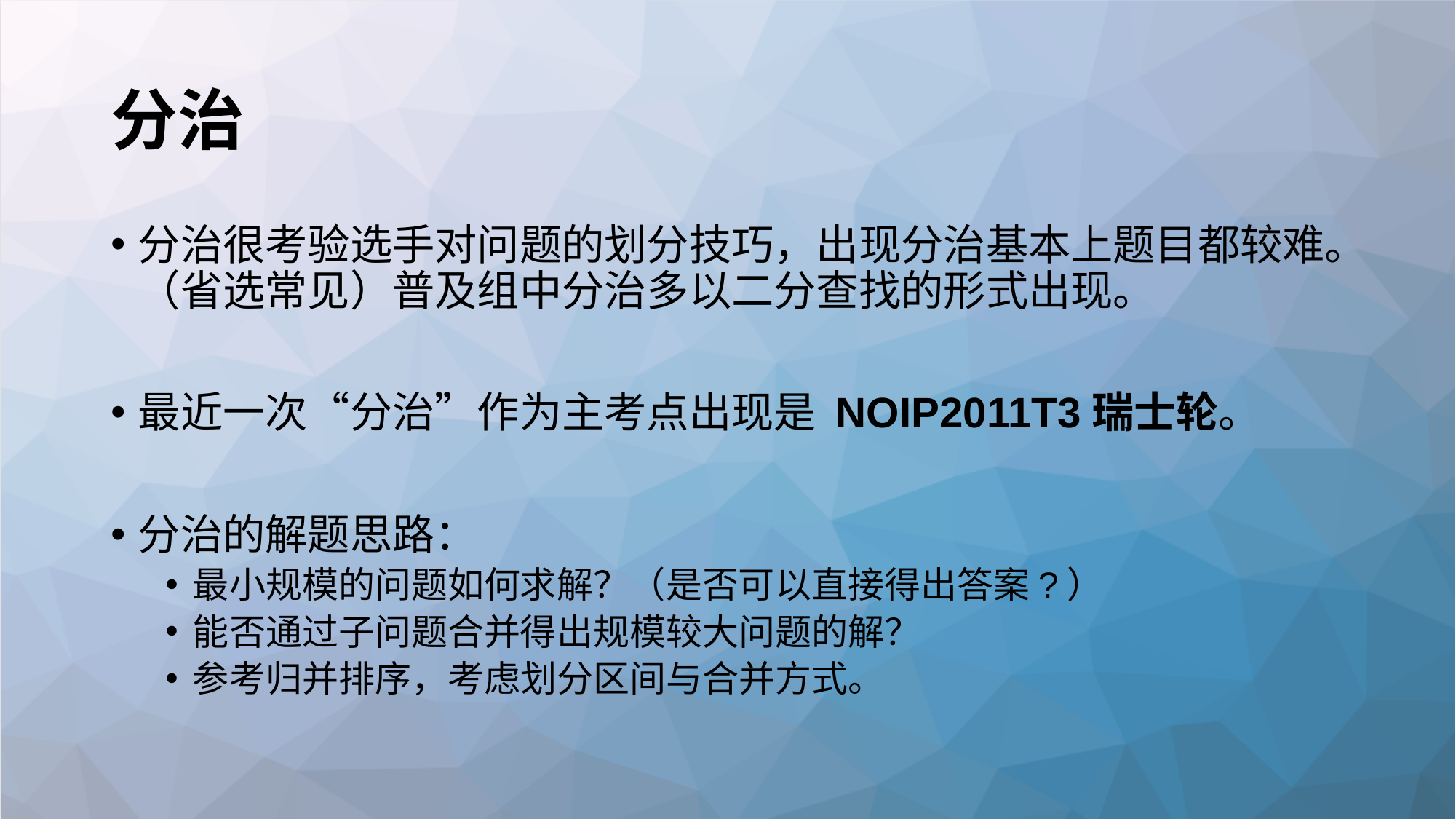

# 分治
分治很考验选手对问题的划分技巧，出现分治基本上题目都较难。（省选常见）普及组中分治多以二分查找的形式出现。

最近一次“分治”作为主考点出现是 NOIP2011T3瑞士轮。

分治的解题思路：
最小规模的问题如何求解？（是否可以直接得出答案?）
能否通过子问题合并得出规模较大问题的解？
参考归并排序，考虑划分区间与合并方式。